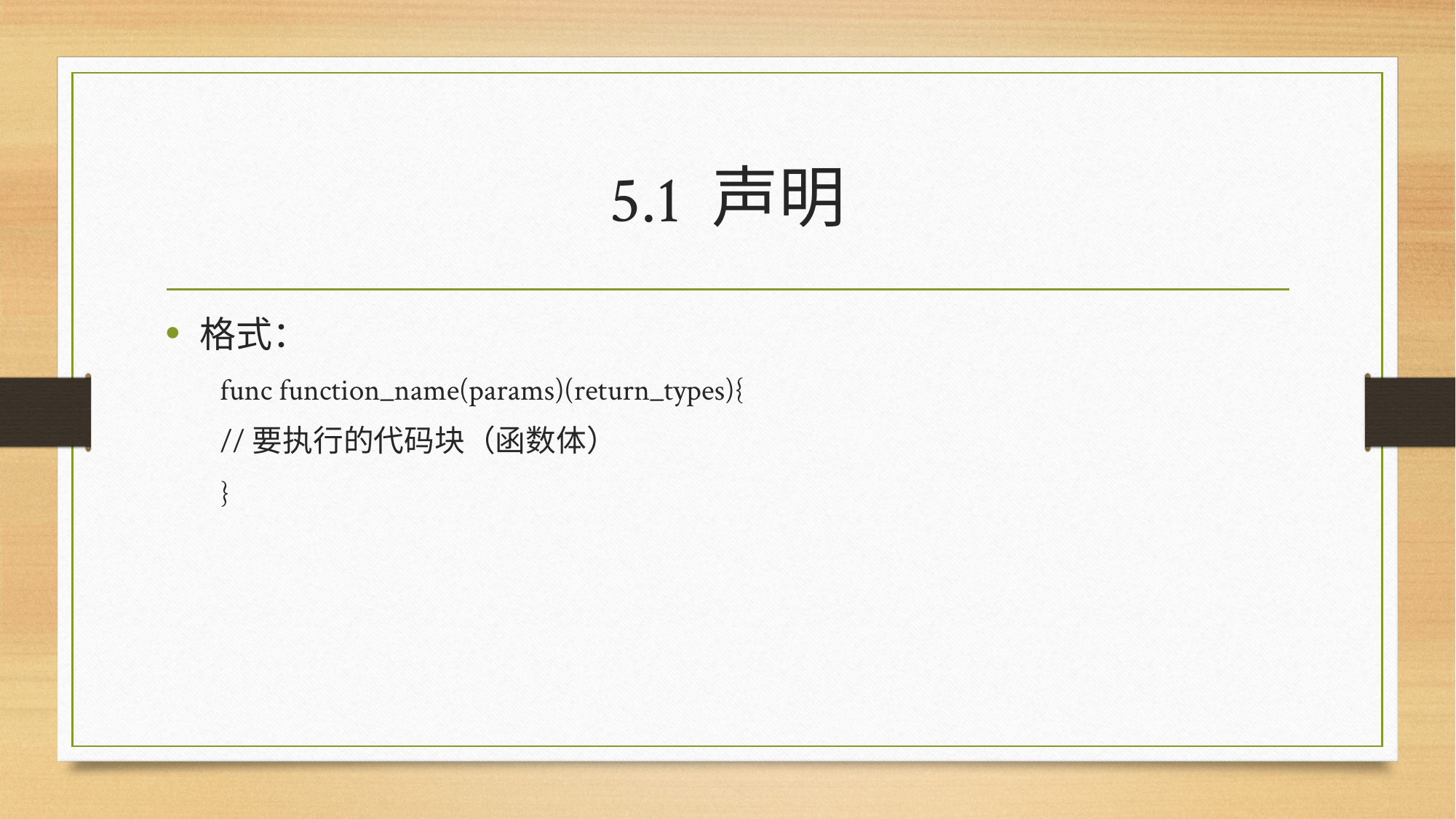

# 5.1 声明
格式：
func function_name(params)(return_types){
//要执行的代码块（函数体）
}